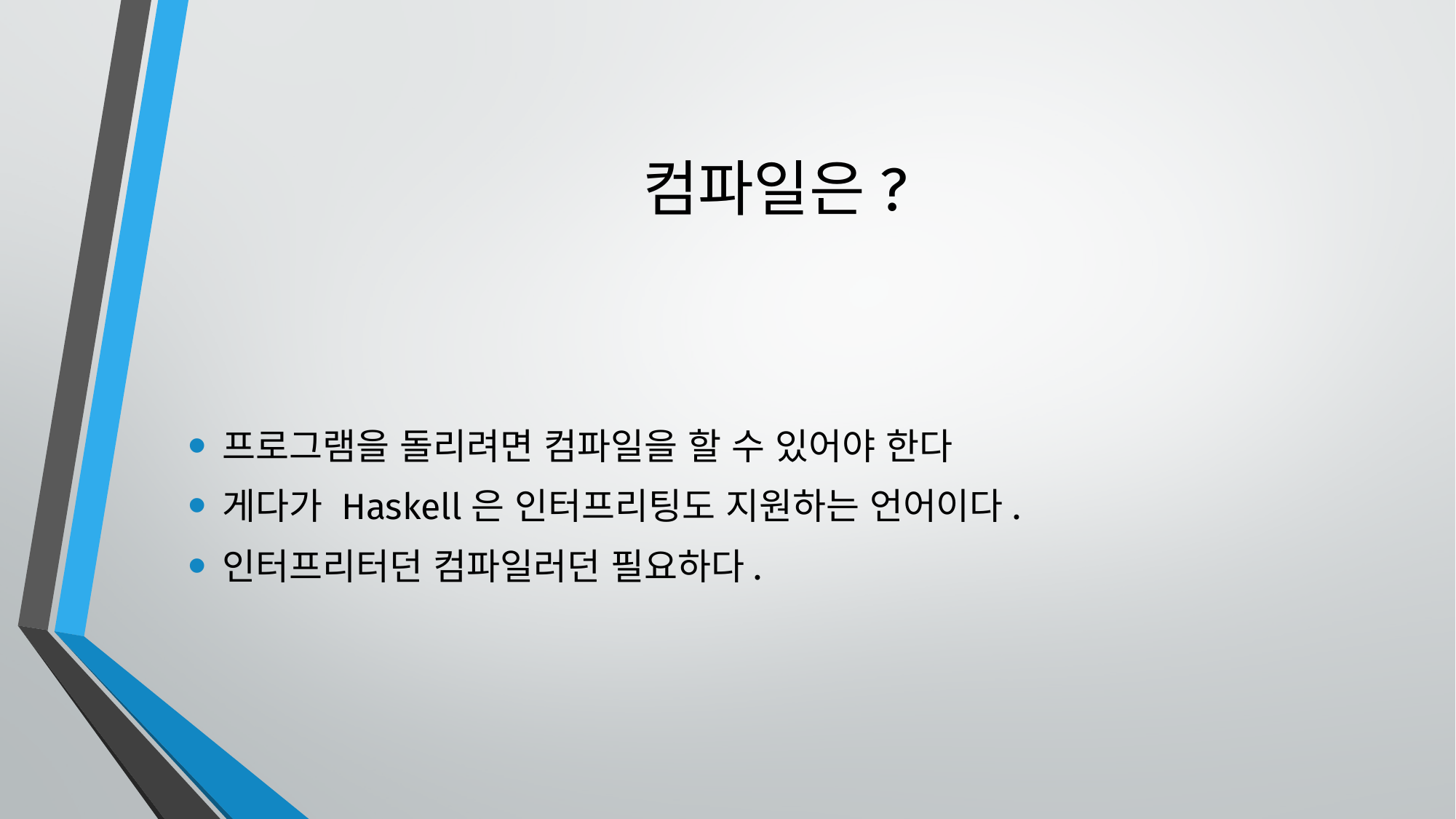

# 컴파일은?
프로그램을 돌리려면 컴파일을 할 수 있어야 한다
게다가 Haskell은 인터프리팅도 지원하는 언어이다.
인터프리터던 컴파일러던 필요하다.